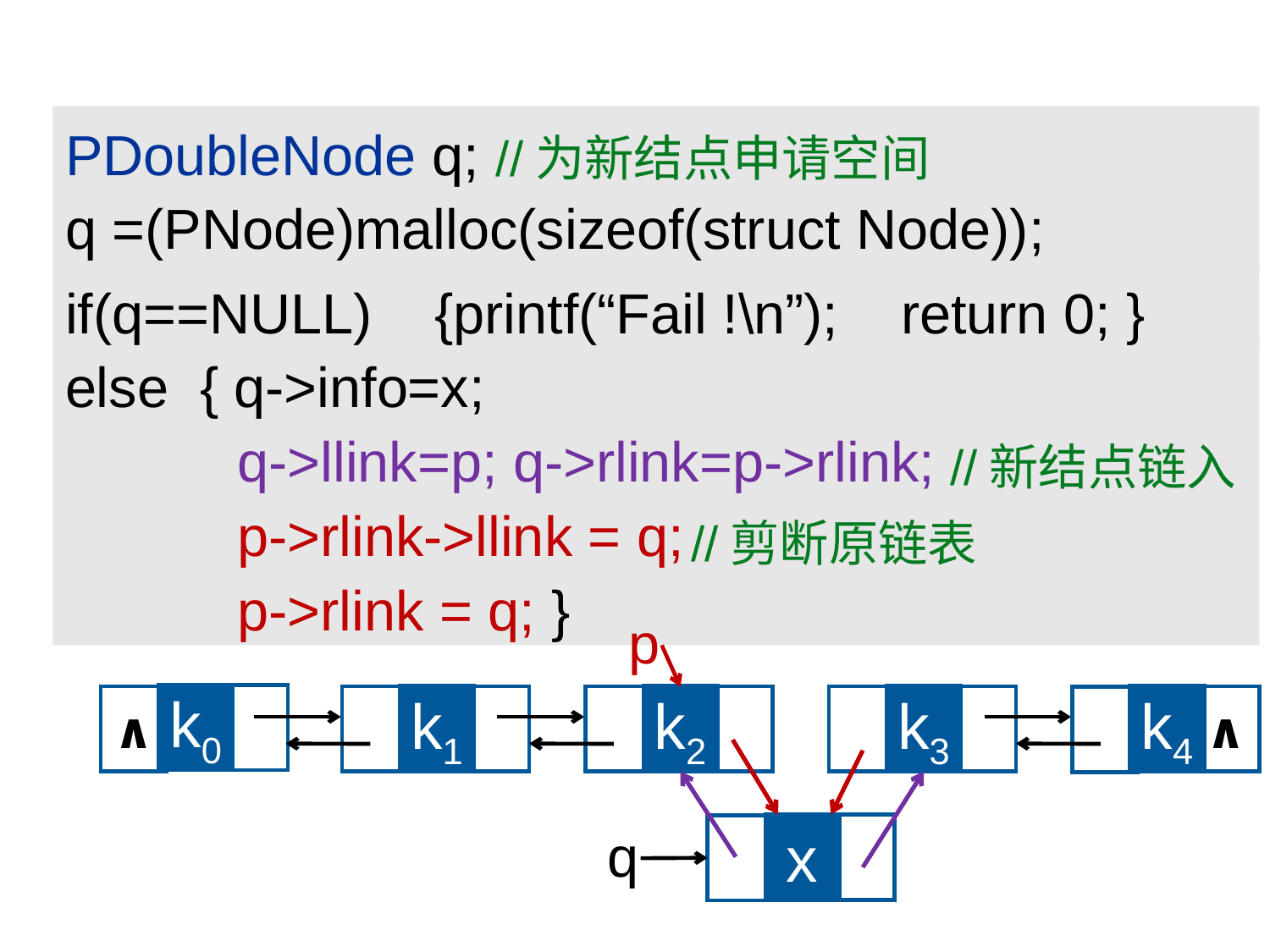

PDoubleNode q;
q =(PNode)malloc(sizeof(struct Node));
//为新结点申请空间
if(q==NULL)    {printf(“Fail !\n”);    return 0; }
else  { q->info=x;
           q->llink=p; q->rlink=p->rlink;
           p->rlink->llink = q;
           p->rlink = q; }
//新结点链入
//剪断原链表
p
k0

k1
k2
k3
k4
∧

∧

x

q